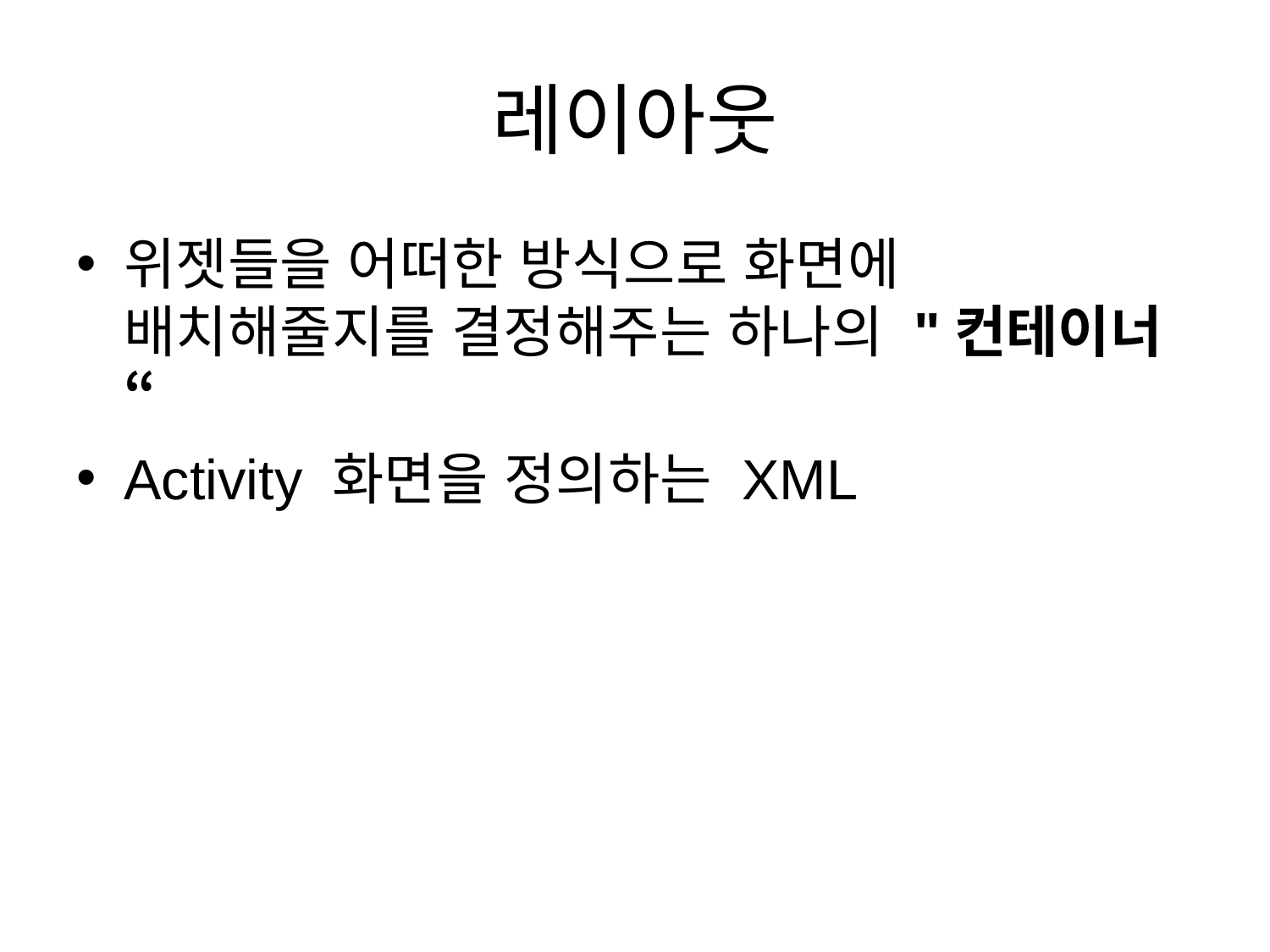

# 레이아웃
위젯들을 어떠한 방식으로 화면에 배치해줄지를 결정해주는 하나의 "컨테이너“
Activity 화면을 정의하는 XML